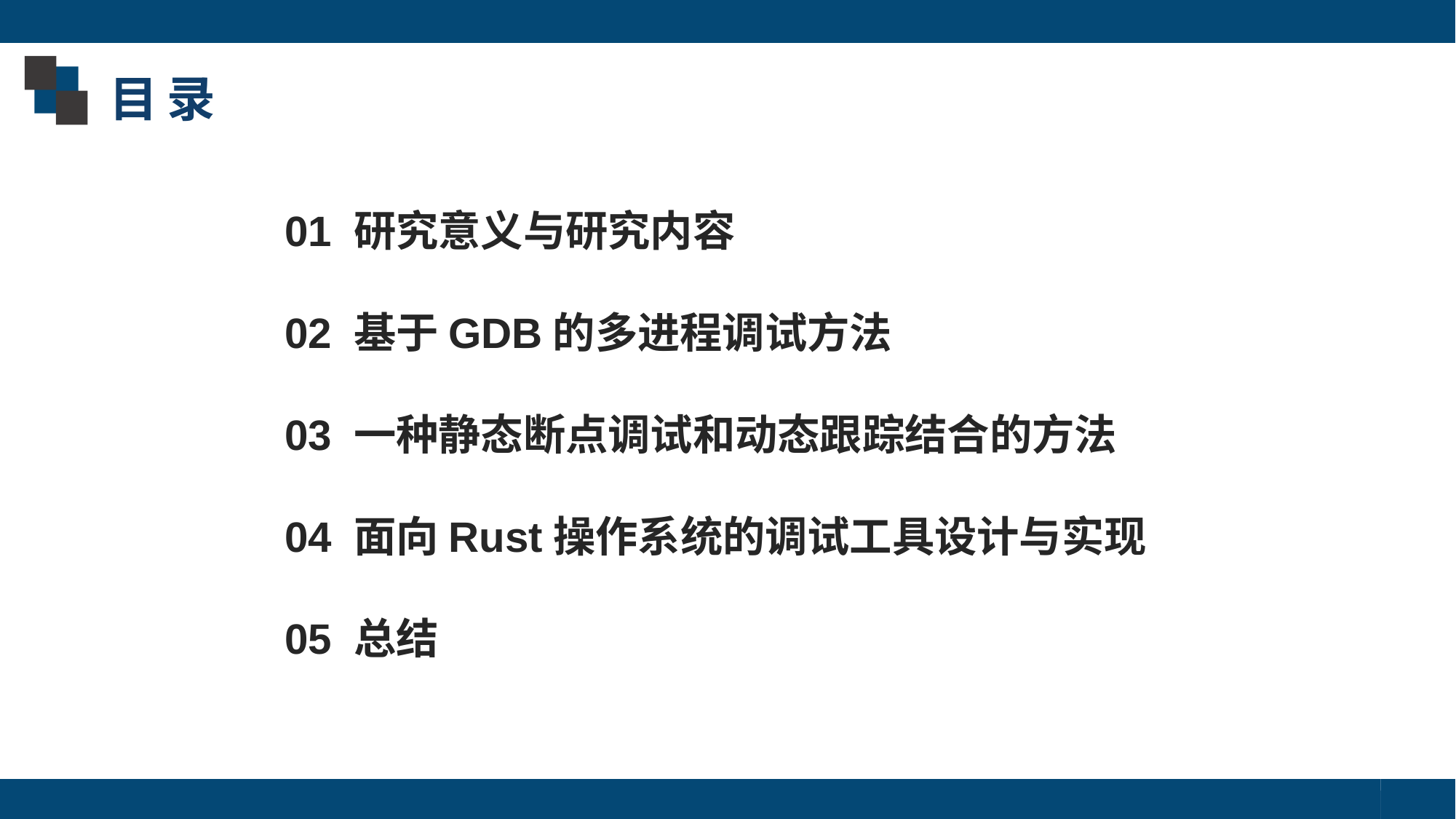

目录
01 研究意义与研究内容
02 基于GDB的多进程调试方法
03 一种静态断点调试和动态跟踪结合的方法
04 面向Rust操作系统的调试工具设计与实现
05 总结

2
LOGO